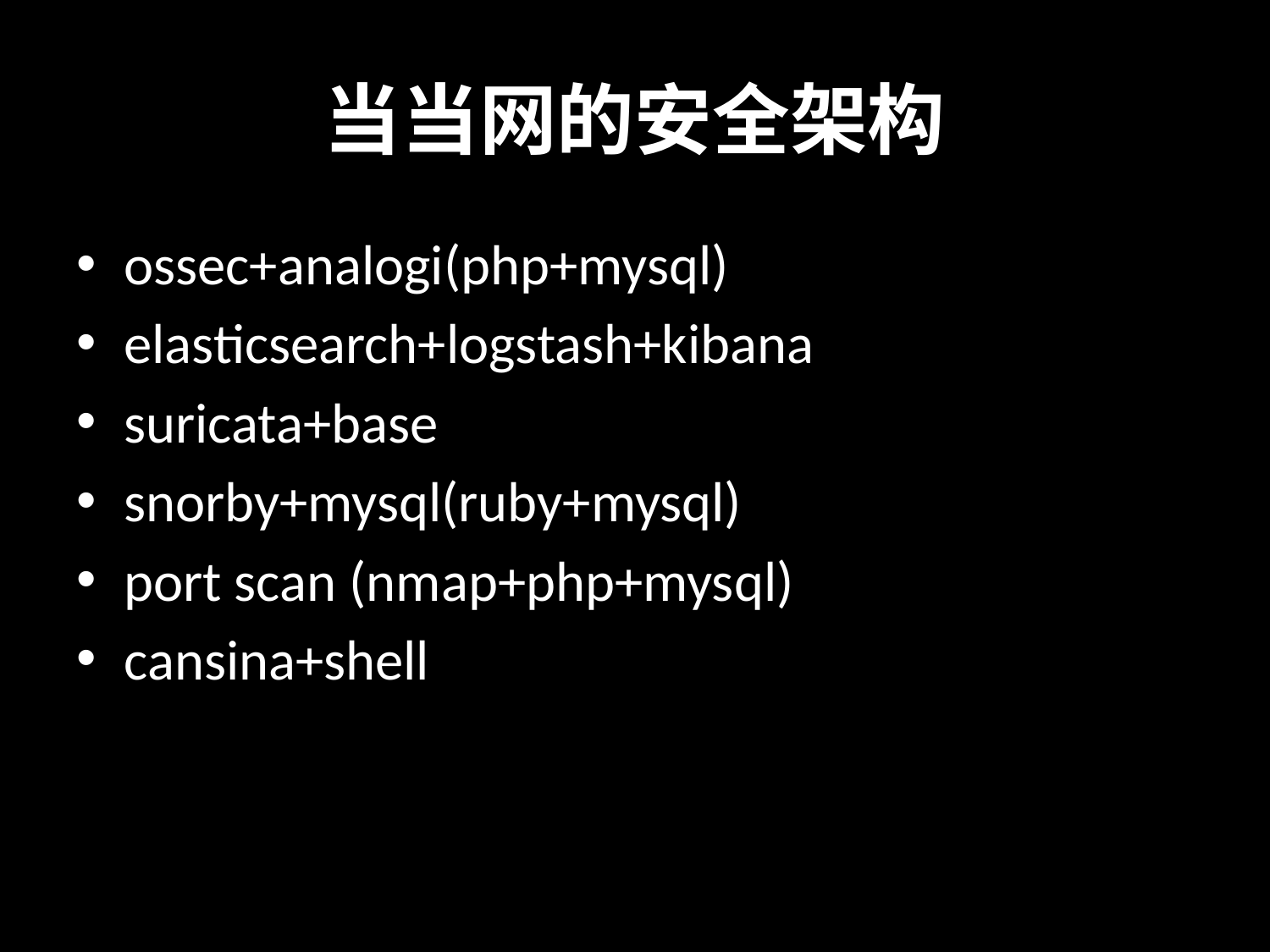

# 当当网的安全架构
ossec+analogi(php+mysql)
elasticsearch+logstash+kibana
suricata+base
snorby+mysql(ruby+mysql)
port scan (nmap+php+mysql)
cansina+shell